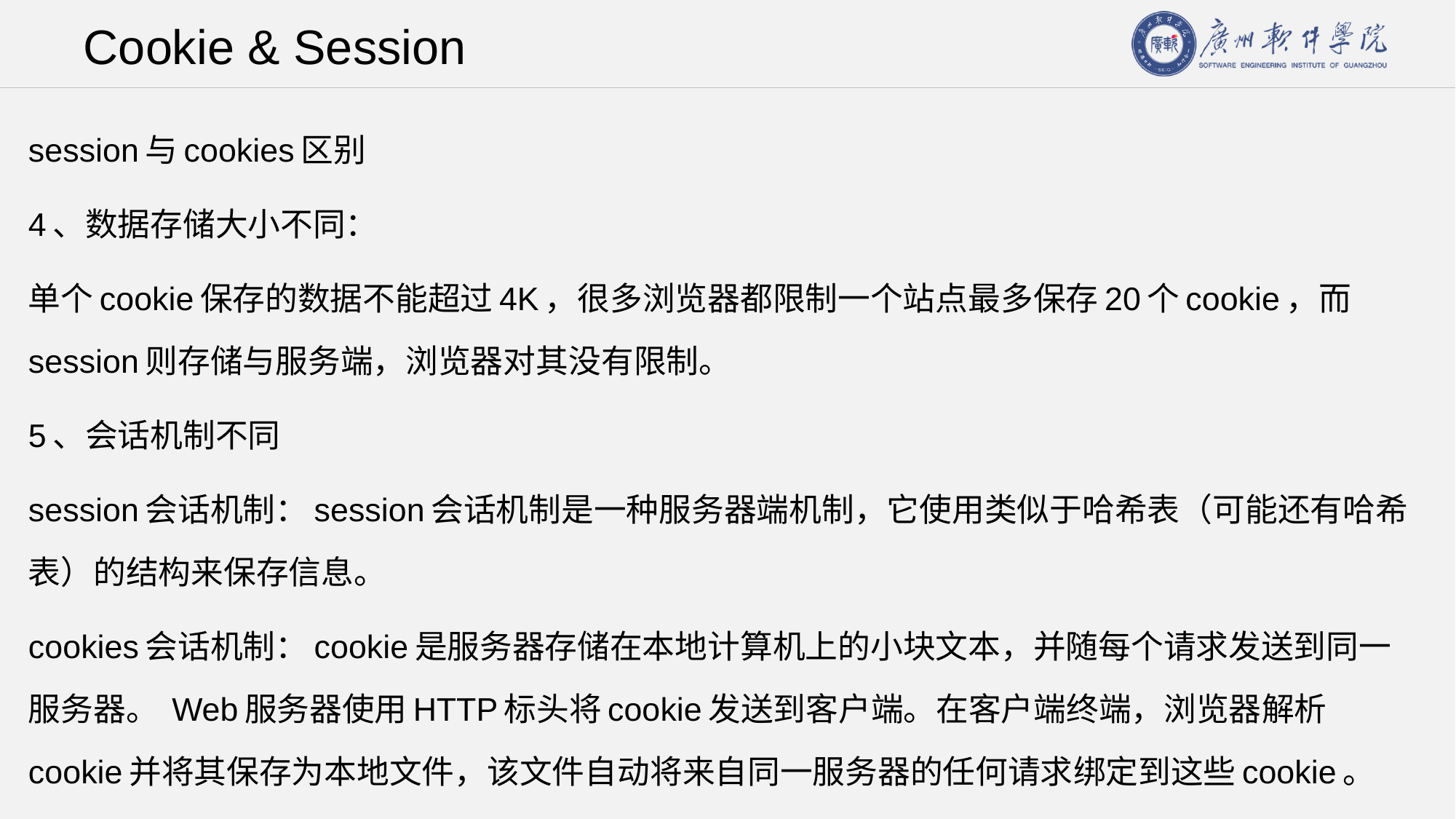

# Cookie & Session
session与cookies区别
4、数据存储大小不同：
单个cookie保存的数据不能超过4K，很多浏览器都限制一个站点最多保存20个cookie，而session则存储与服务端，浏览器对其没有限制。
5、会话机制不同
session会话机制：session会话机制是一种服务器端机制，它使用类似于哈希表（可能还有哈希表）的结构来保存信息。
cookies会话机制：cookie是服务器存储在本地计算机上的小块文本，并随每个请求发送到同一服务器。 Web服务器使用HTTP标头将cookie发送到客户端。在客户端终端，浏览器解析cookie并将其保存为本地文件，该文件自动将来自同一服务器的任何请求绑定到这些cookie。